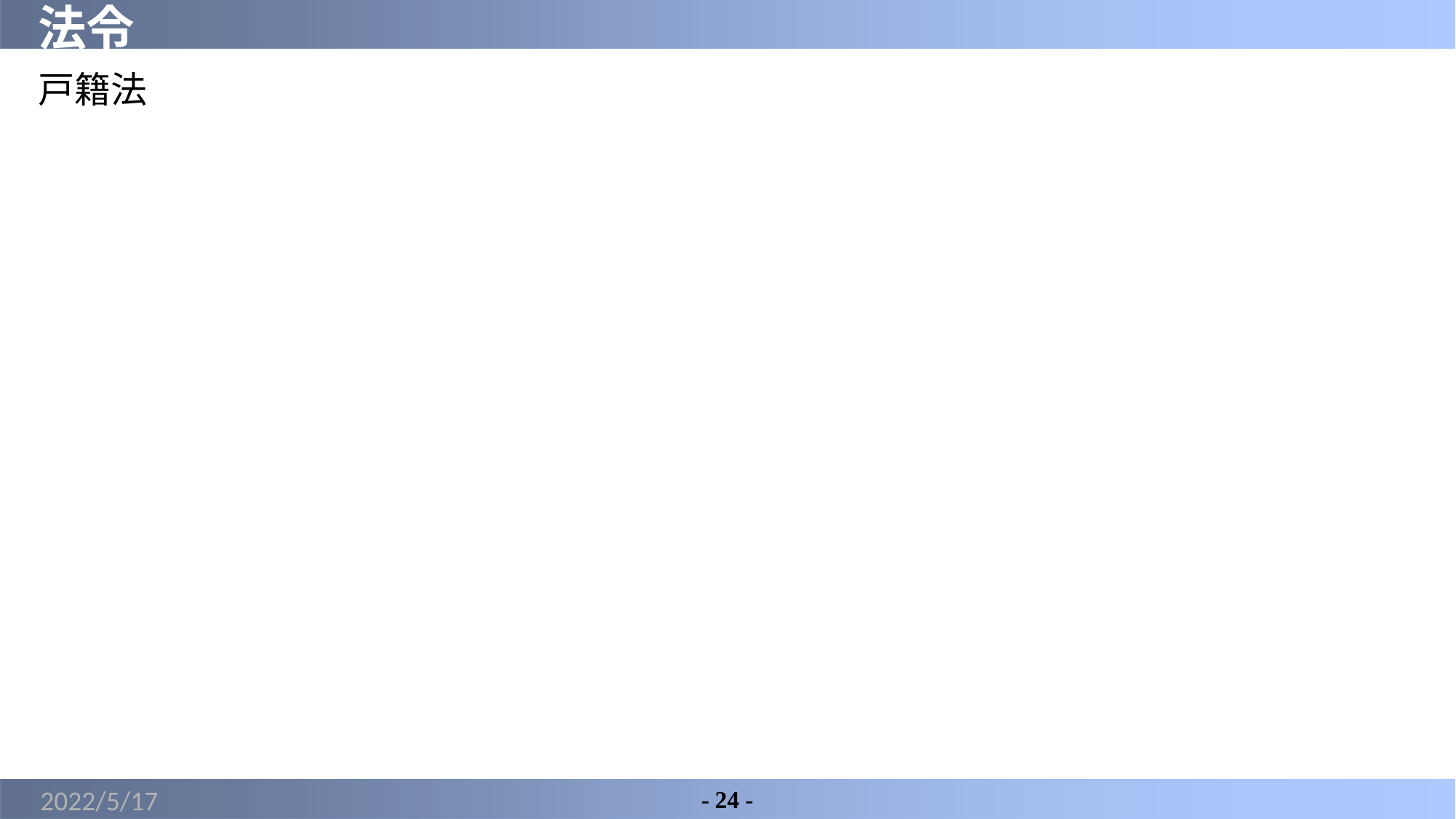

# 法令
戸籍法
2022/5/17
- 24 -